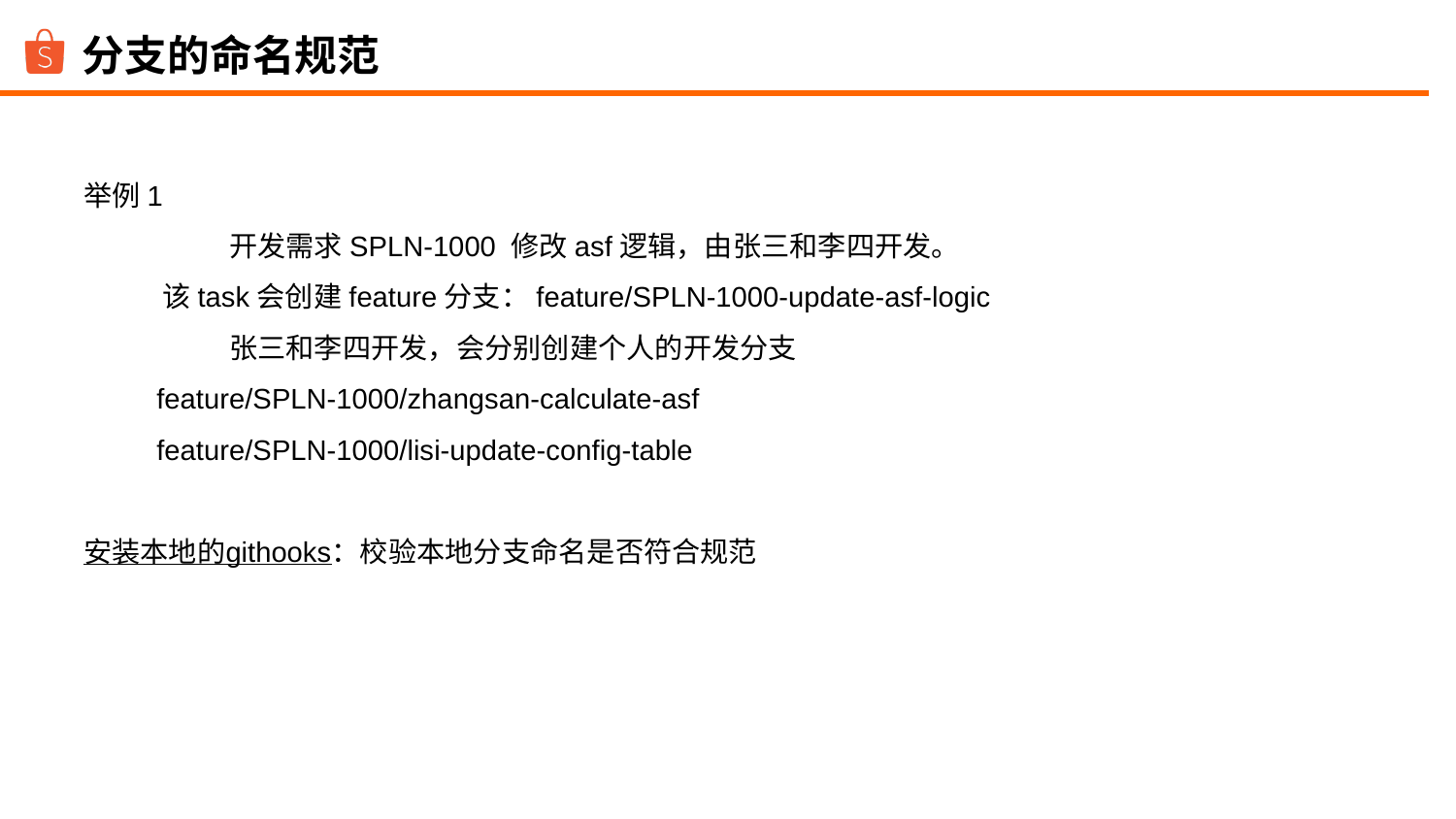

分支的命名规范
举例1
	开发需求SPLN-1000 修改asf逻辑，由张三和李四开发。
         该task会创建feature分支：feature/SPLN-1000-update-asf-logic
	张三和李四开发，会分别创建个人的开发分支
feature/SPLN-1000/zhangsan-calculate-asf
feature/SPLN-1000/lisi-update-config-table

安装本地的githooks：校验本地分支命名是否符合规范